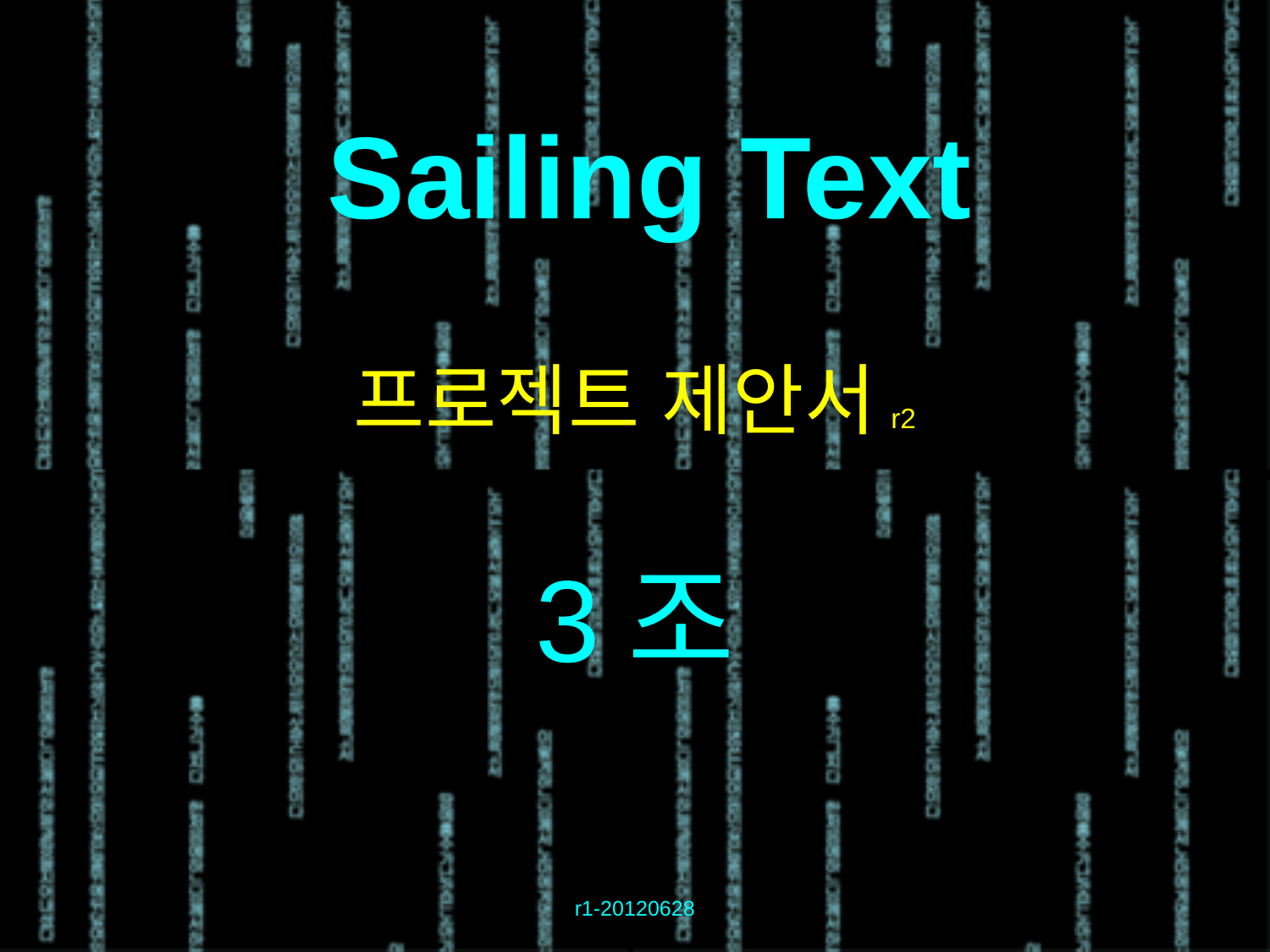

Sailing Text
# 프로젝트 제안서 r2
3조
r1-20120628